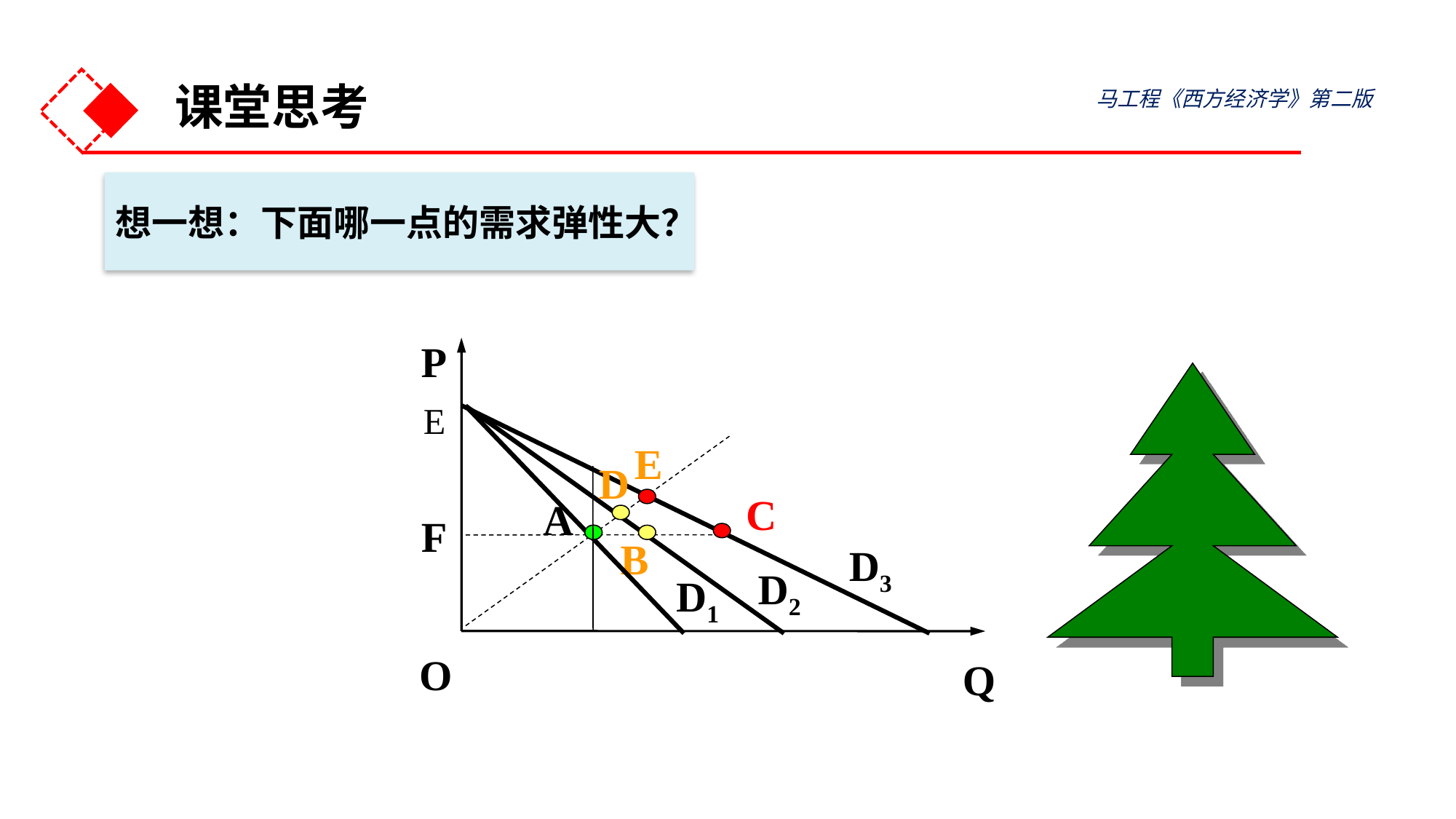

课堂思考
马工程《西方经济学》第二版

想一想：下面哪一点的需求弹性大？
P

E

E

D

C
A
F

B

D3
D2
D1

O
Q